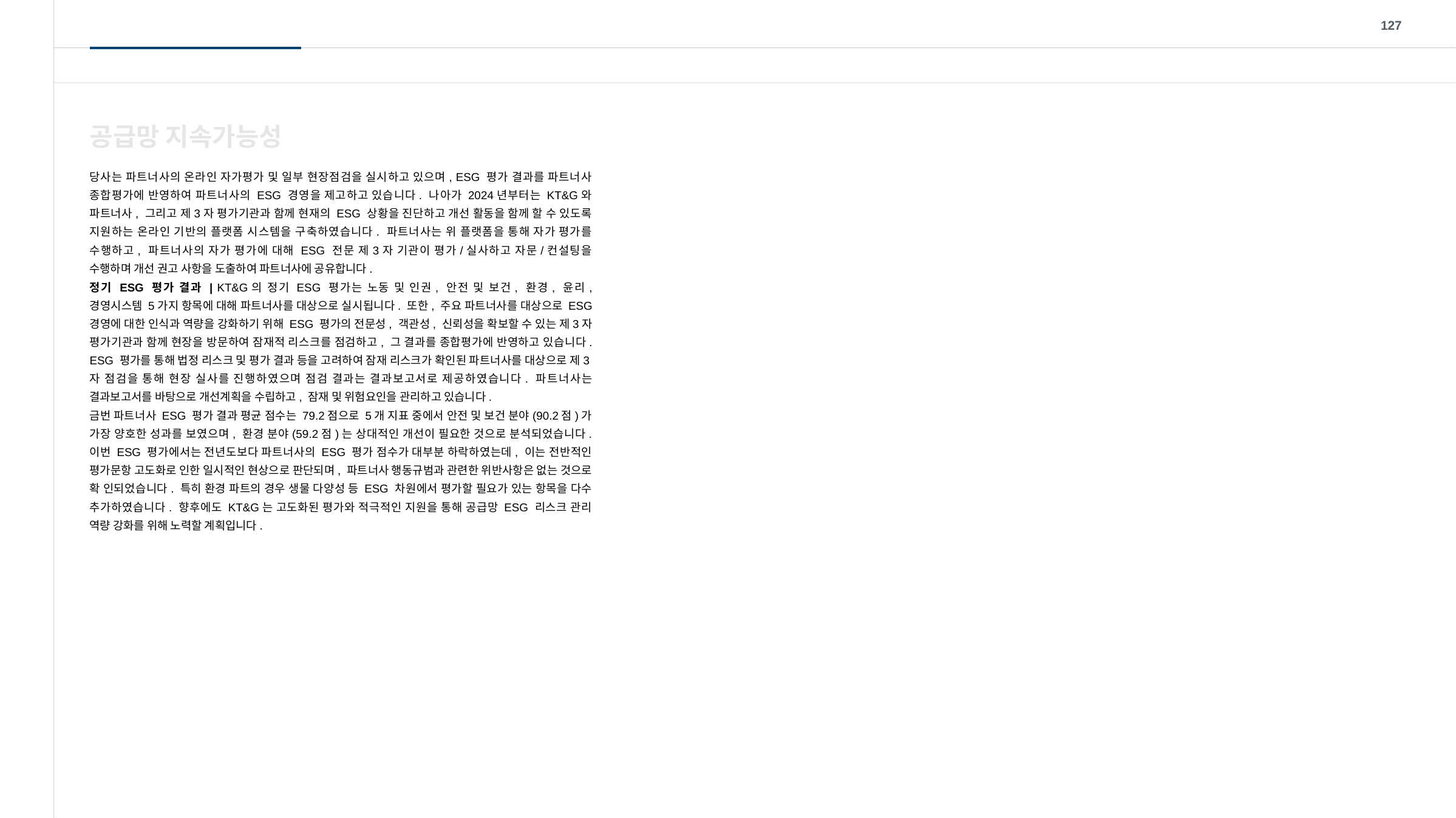

127
공급망 지속가능성
당사는 파트너사의 온라인 자가평가 및 일부 현장점검을 실시하고 있으며, ESG 평가 결과를 파트너사 종합평가에 반영하여 파트너사의 ESG 경영을 제고하고 있습니다. 나아가 2024년부터는 KT&G와 파트너사, 그리고 제3자 평가기관과 함께 현재의 ESG 상황을 진단하고 개선 활동을 함께 할 수 있도록 지원하는 온라인 기반의 플랫폼 시스템을 구축하였습니다. 파트너사는 위 플랫폼을 통해 자가 평가를 수행하고, 파트너사의 자가 평가에 대해 ESG 전문 제3자 기관이 평가/실사하고 자문/컨설팅을 수행하며 개선 권고 사항을 도출하여 파트너사에 공유합니다.
정기 ESG 평가 결과 | KT&G의 정기 ESG 평가는 노동 및 인권, 안전 및 보건, 환경, 윤리, 경영시스템 5가지 항목에 대해 파트너사를 대상으로 실시됩니다. 또한, 주요 파트너사를 대상으로 ESG 경영에 대한 인식과 역량을 강화하기 위해 ESG 평가의 전문성, 객관성, 신뢰성을 확보할 수 있는 제3자 평가기관과 함께 현장을 방문하여 잠재적 리스크를 점검하고, 그 결과를 종합평가에 반영하고 있습니다. ESG 평가를 통해 법정 리스크 및 평가 결과 등을 고려하여 잠재 리스크가 확인된 파트너사를 대상으로 제3자 점검을 통해 현장 실사를 진행하였으며 점검 결과는 결과보고서로 제공하였습니다. 파트너사는 결과보고서를 바탕으로 개선계획을 수립하고, 잠재 및 위험요인을 관리하고 있습니다.
금번 파트너사 ESG 평가 결과 평균 점수는 79.2점으로 5개 지표 중에서 안전 및 보건 분야(90.2점)가 가장 양호한 성과를 보였으며, 환경 분야(59.2점)는 상대적인 개선이 필요한 것으로 분석되었습니다. 이번 ESG 평가에서는 전년도보다 파트너사의 ESG 평가 점수가 대부분 하락하였는데, 이는 전반적인 평가문항 고도화로 인한 일시적인 현상으로 판단되며, 파트너사 행동규범과 관련한 위반사항은 없는 것으로 확 인되었습니다. 특히 환경 파트의 경우 생물 다양성 등 ESG 차원에서 평가할 필요가 있는 항목을 다수 추가하였습니다. 향후에도 KT&G는 고도화된 평가와 적극적인 지원을 통해 공급망 ESG 리스크 관리 역량 강화를 위해 노력할 계획입니다.